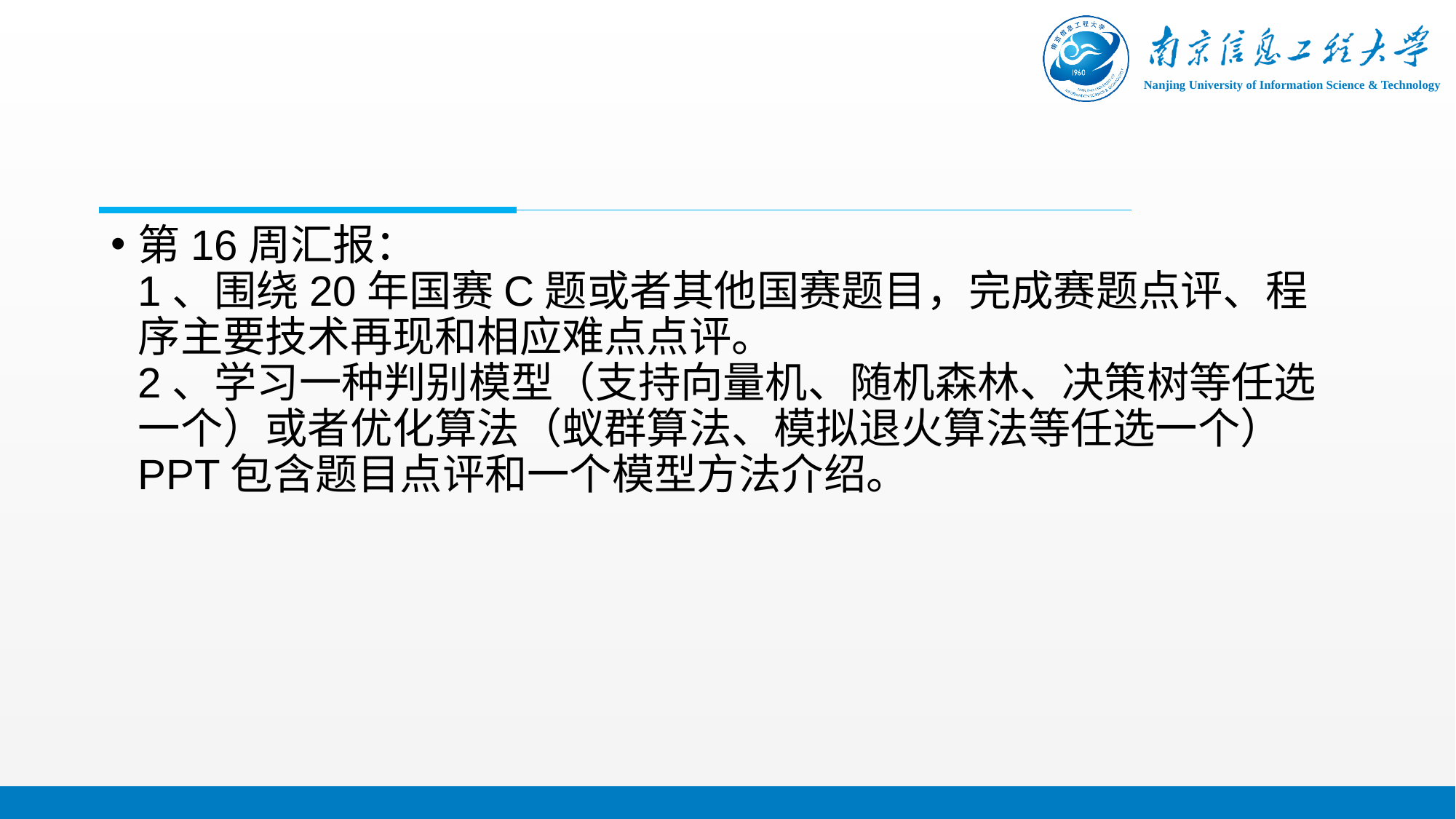

#
第16周汇报：
1、围绕20年国赛C题或者其他国赛题目，完成赛题点评、程序主要技术再现和相应难点点评。
2、学习一种判别模型（支持向量机、随机森林、决策树等任选一个）或者优化算法（蚁群算法、模拟退火算法等任选一个）
PPT包含题目点评和一个模型方法介绍。